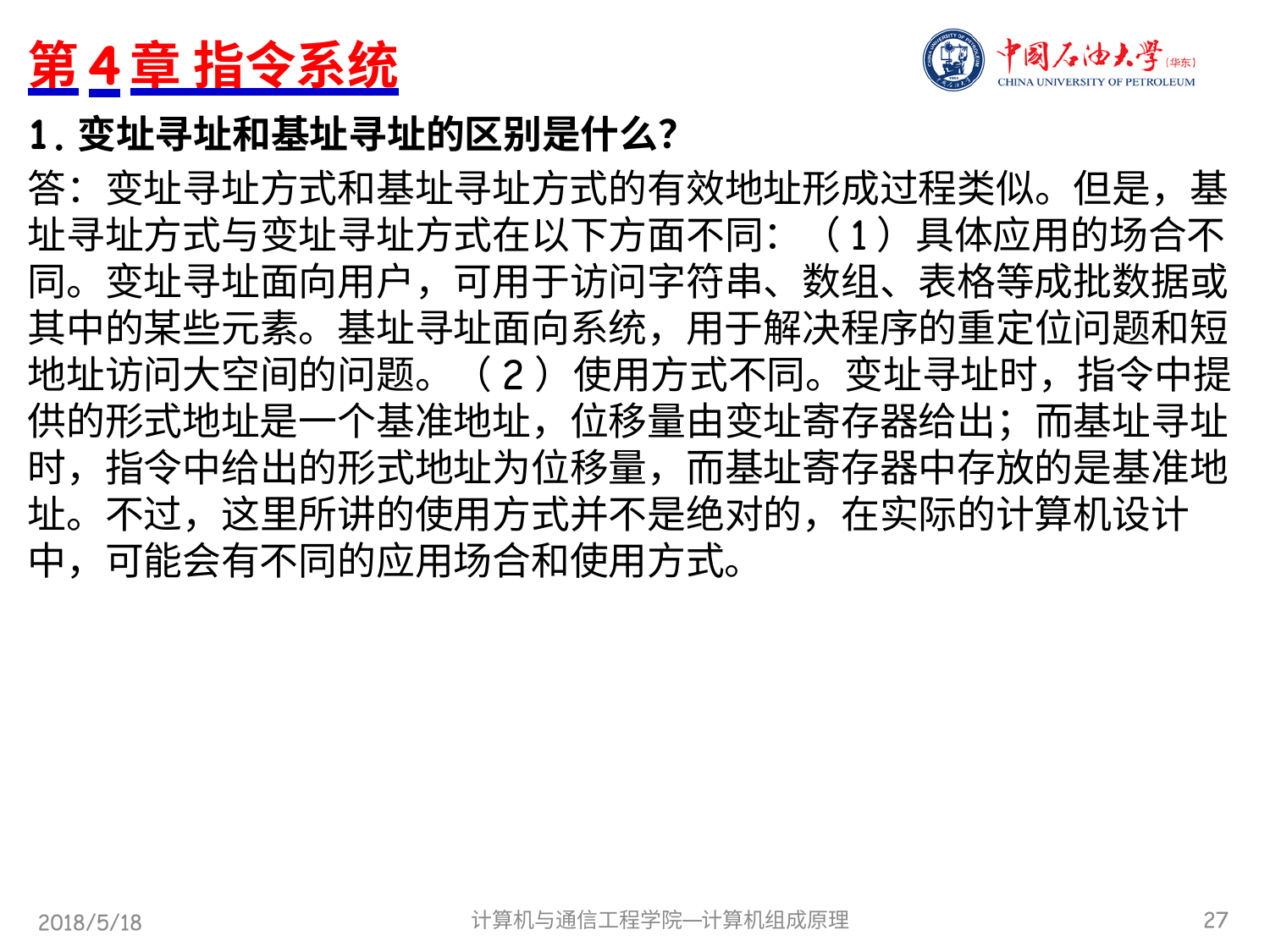

# 第4章 指令系统
1.变址寻址和基址寻址的区别是什么？
答：变址寻址方式和基址寻址方式的有效地址形成过程类似。但是，基址寻址方式与变址寻址方式在以下方面不同：（1）具体应用的场合不同。变址寻址面向用户，可用于访问字符串、数组、表格等成批数据或其中的某些元素。基址寻址面向系统，用于解决程序的重定位问题和短地址访问大空间的问题。（2）使用方式不同。变址寻址时，指令中提供的形式地址是一个基准地址，位移量由变址寄存器给出；而基址寻址时，指令中给出的形式地址为位移量，而基址寄存器中存放的是基准地址。不过，这里所讲的使用方式并不是绝对的，在实际的计算机设计中，可能会有不同的应用场合和使用方式。

计算机与通信工程学院—计算机组成原理
27
2018/5/18